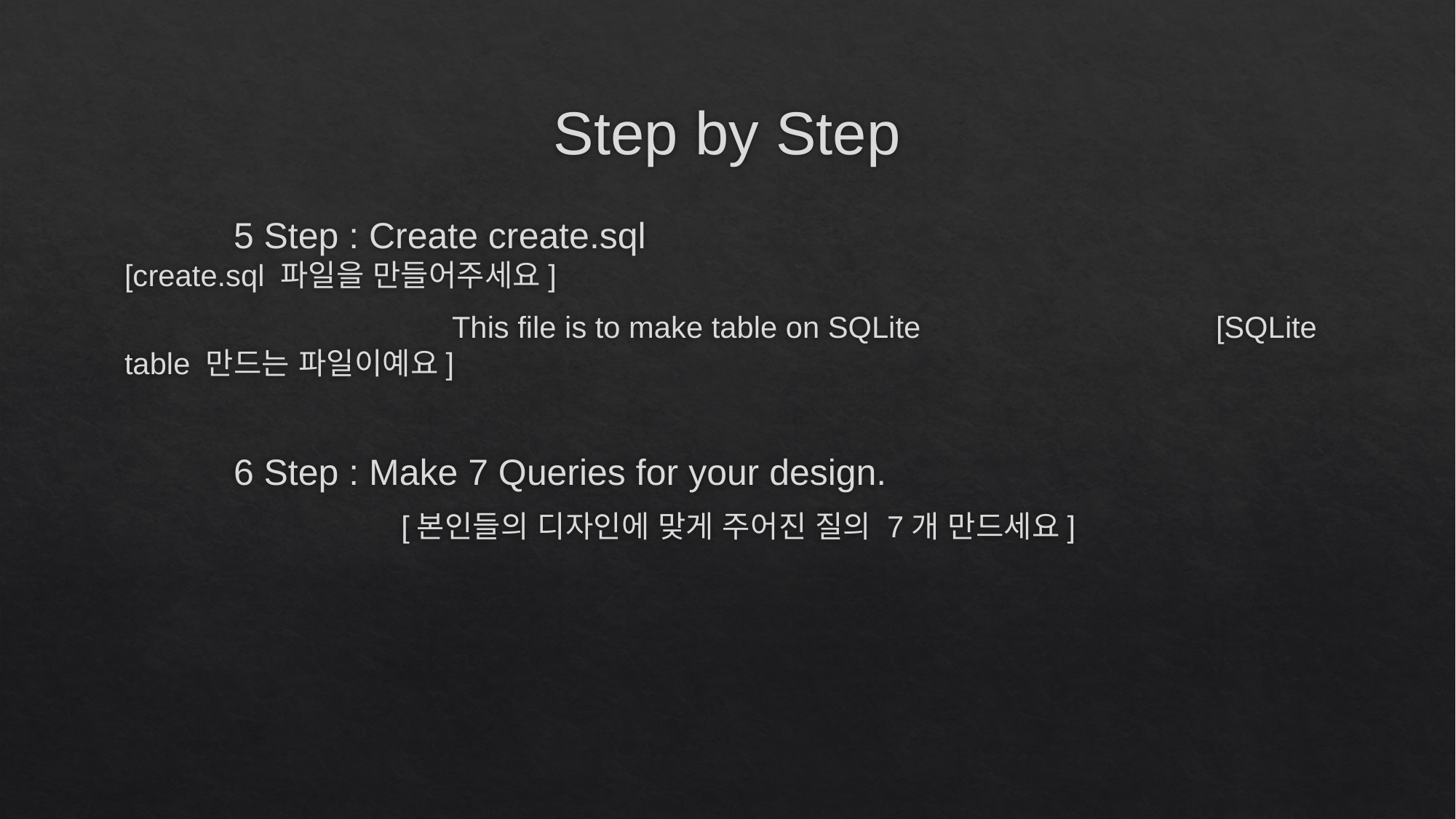

# Step by Step
	5 Step : Create create.sql							[create.sql 파일을 만들어주세요]
			This file is to make table on SQLite			[SQLite table 만드는 파일이예요]

	6 Step : Make 7 Queries for your design.
		       [본인들의 디자인에 맞게 주어진 질의 7개 만드세요]